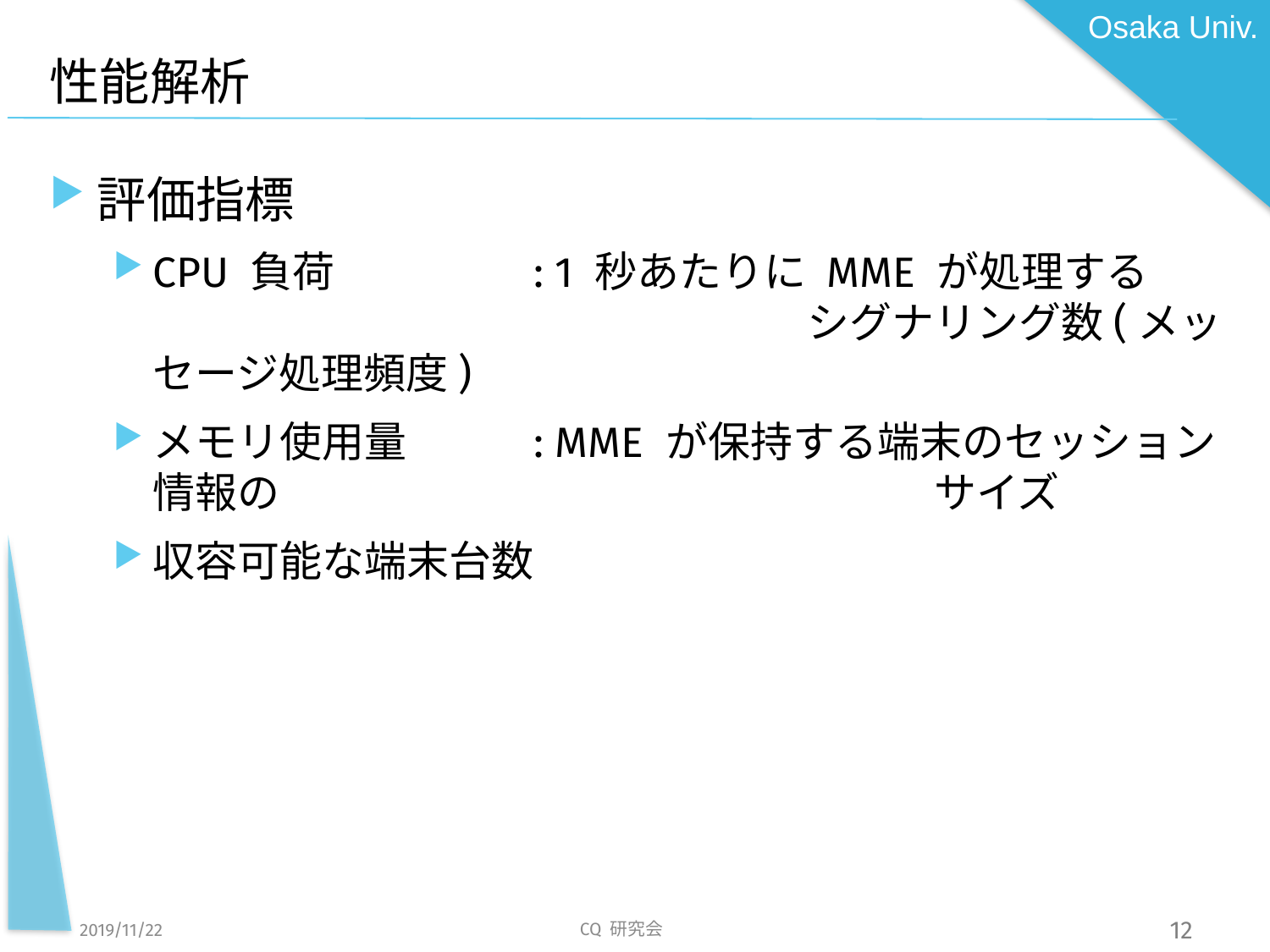

# 性能解析
評価指標
CPU 負荷  		: 1 秒あたりに MME が処理する
					  シグナリング数(メッセージ処理頻度)
メモリ使用量 	: MME が保持する端末のセッション情報の					  サイズ
収容可能な端末台数

CQ 研究会
2019/11/22
12